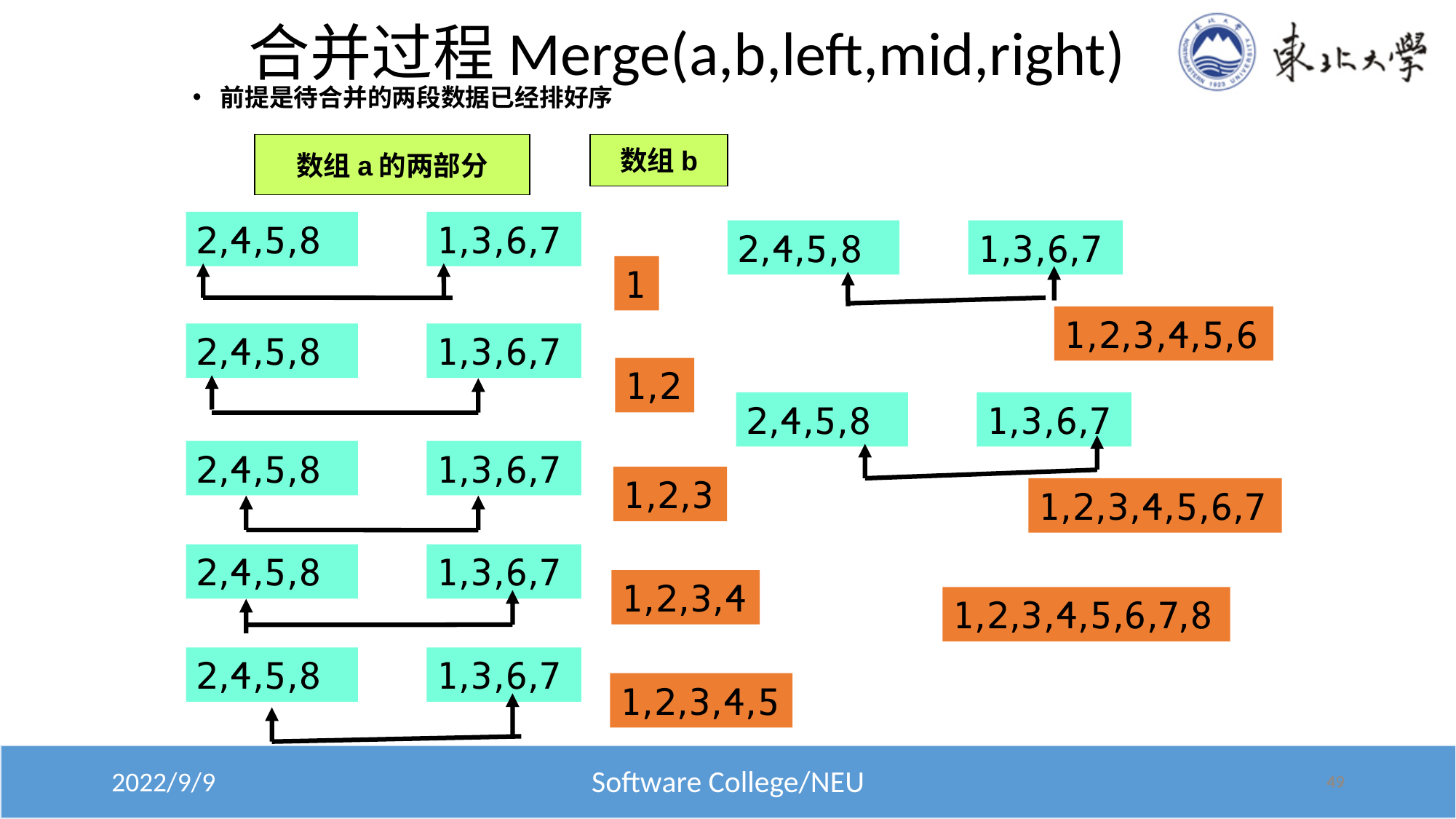

# 合并过程Merge(a,b,left,mid,right)
前提是待合并的两段数据已经排好序

数组a的两部分
数组b
2,4,5,8
1,3,6,7
2,4,5,8
1,3,6,7

1

1,2,3,4,5,6
2,4,5,8
1,3,6,7
1,2

2,4,5,8
1,3,6,7

2,4,5,8
1,3,6,7

1,2,3

1,2,3,4,5,6,7

2,4,5,8
1,3,6,7

1,2,3,4
1,2,3,4,5,6,7,8
2,4,5,8
1,3,6,7

1,2,3,4,5
49